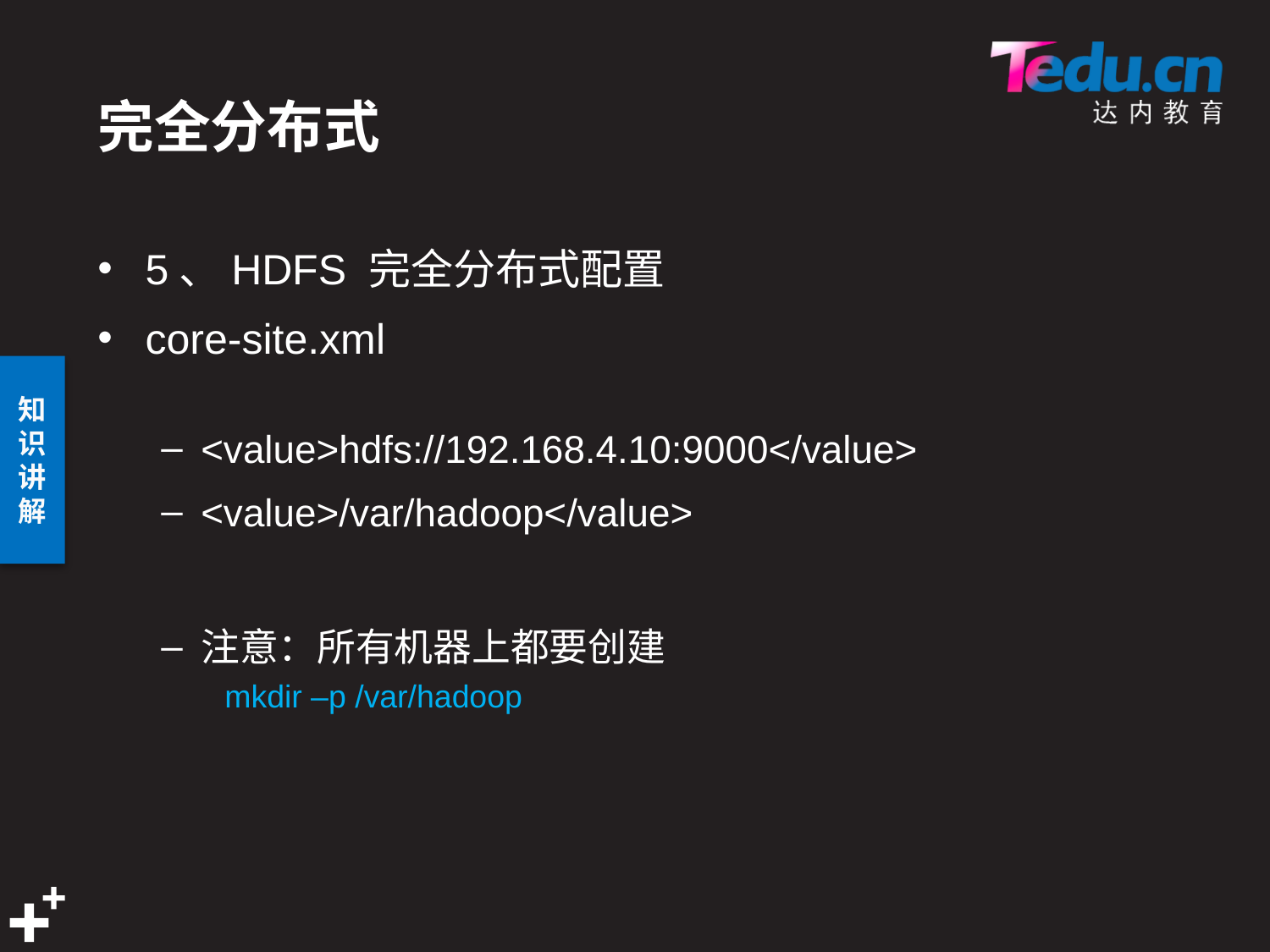

# 完全分布式
5、HDFS 完全分布式配置
core-site.xml

<value>hdfs://192.168.4.10:9000</value>
<value>/var/hadoop</value>

注意：所有机器上都要创建
mkdir –p /var/hadoop